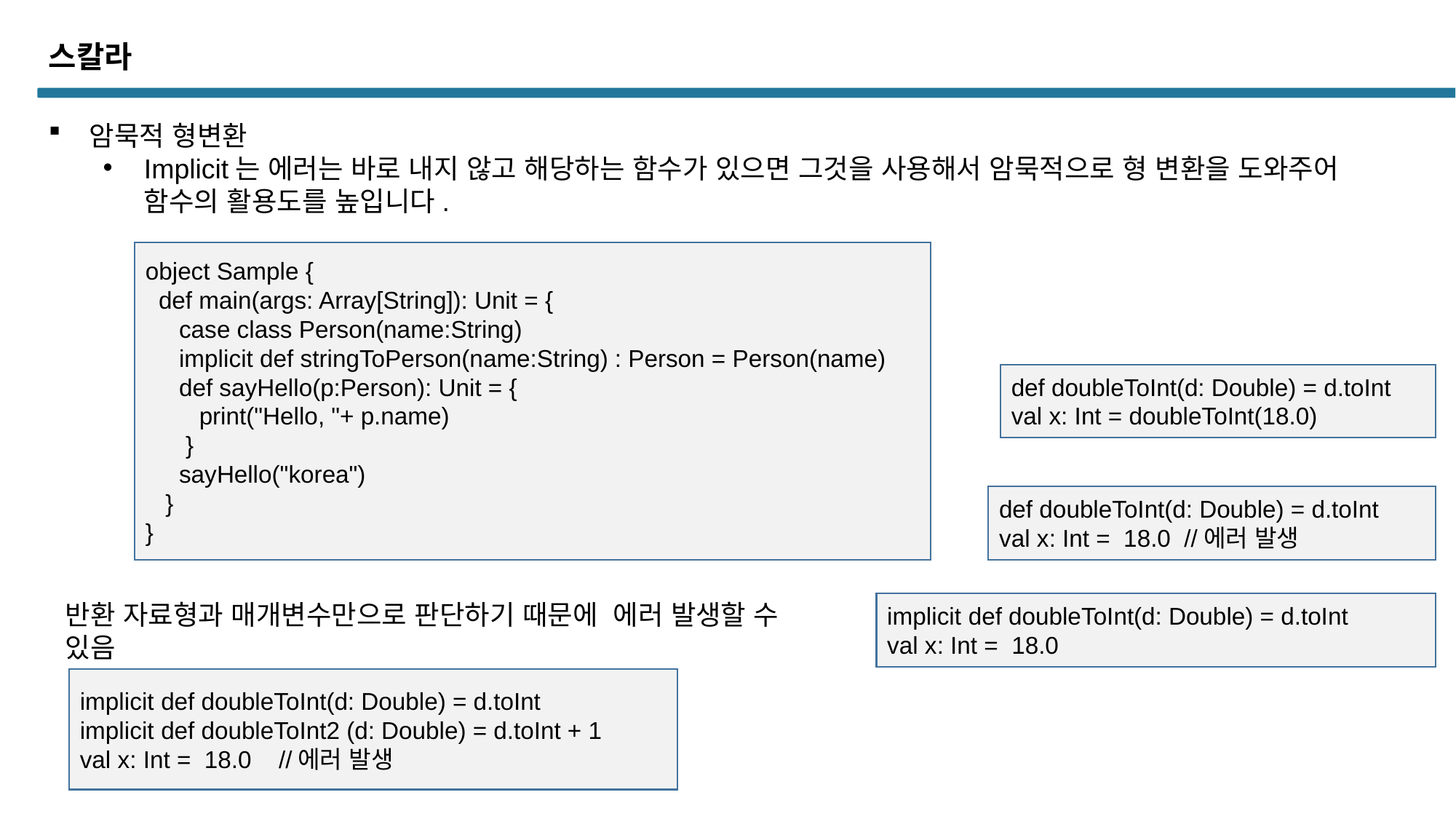

스칼라
암묵적 형변환
Implicit는 에러는 바로 내지 않고 해당하는 함수가 있으면 그것을 사용해서 암묵적으로 형 변환을 도와주어 함수의 활용도를 높입니다.
object Sample {
  def main(args: Array[String]): Unit = {
     case class Person(name:String)
     implicit def stringToPerson(name:String) : Person = Person(name)
     def sayHello(p:Person): Unit = {
        print("Hello, "+ p.name)
      }
     sayHello("korea")
   }
}
def doubleToInt(d: Double) = d.toInt
val x: Int = doubleToInt(18.0)
def doubleToInt(d: Double) = d.toInt
val x: Int =  18.0  //에러 발생
반환 자료형과 매개변수만으로 판단하기 때문에  에러 발생할 수 있음
implicit def doubleToInt(d: Double) = d.toInt
val x: Int =  18.0
implicit def doubleToInt(d: Double) = d.toInt
implicit def doubleToInt2 (d: Double) = d.toInt + 1
val x: Int =  18.0    //에러 발생